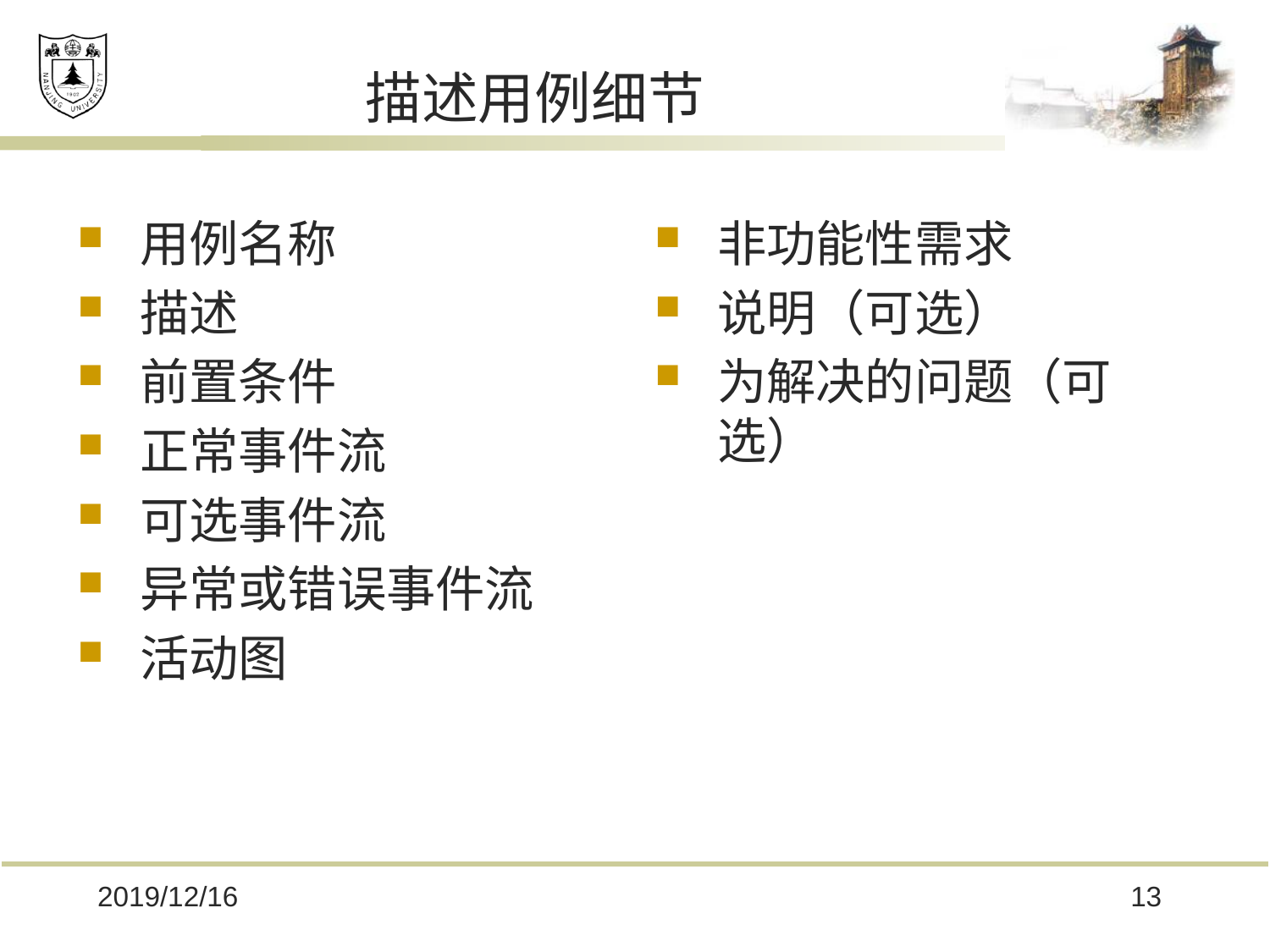

# 描述用例细节
用例名称
描述
前置条件
正常事件流
可选事件流
异常或错误事件流
活动图
非功能性需求
说明（可选）
为解决的问题（可选）

2019/12/16
13